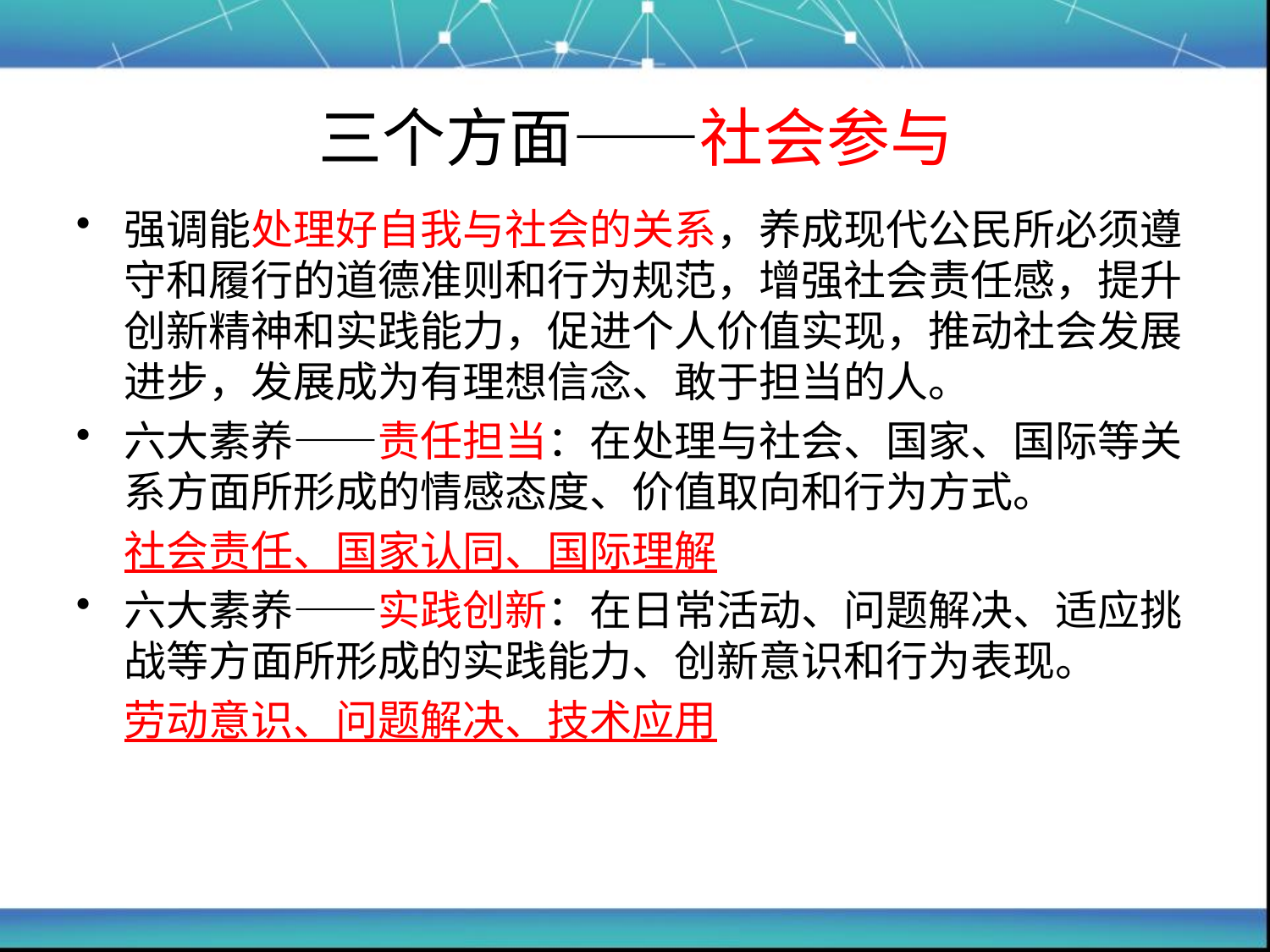

# 三个方面——社会参与
强调能处理好自我与社会的关系，养成现代公民所必须遵守和履行的道德准则和行为规范，增强社会责任感，提升创新精神和实践能力，促进个人价值实现，推动社会发展进步，发展成为有理想信念、敢于担当的人。
六大素养——责任担当：在处理与社会、国家、国际等关系方面所形成的情感态度、价值取向和行为方式。
    社会责任、国家认同、国际理解
六大素养——实践创新：在日常活动、问题解决、适应挑战等方面所形成的实践能力、创新意识和行为表现。
    劳动意识、问题解决、技术应用